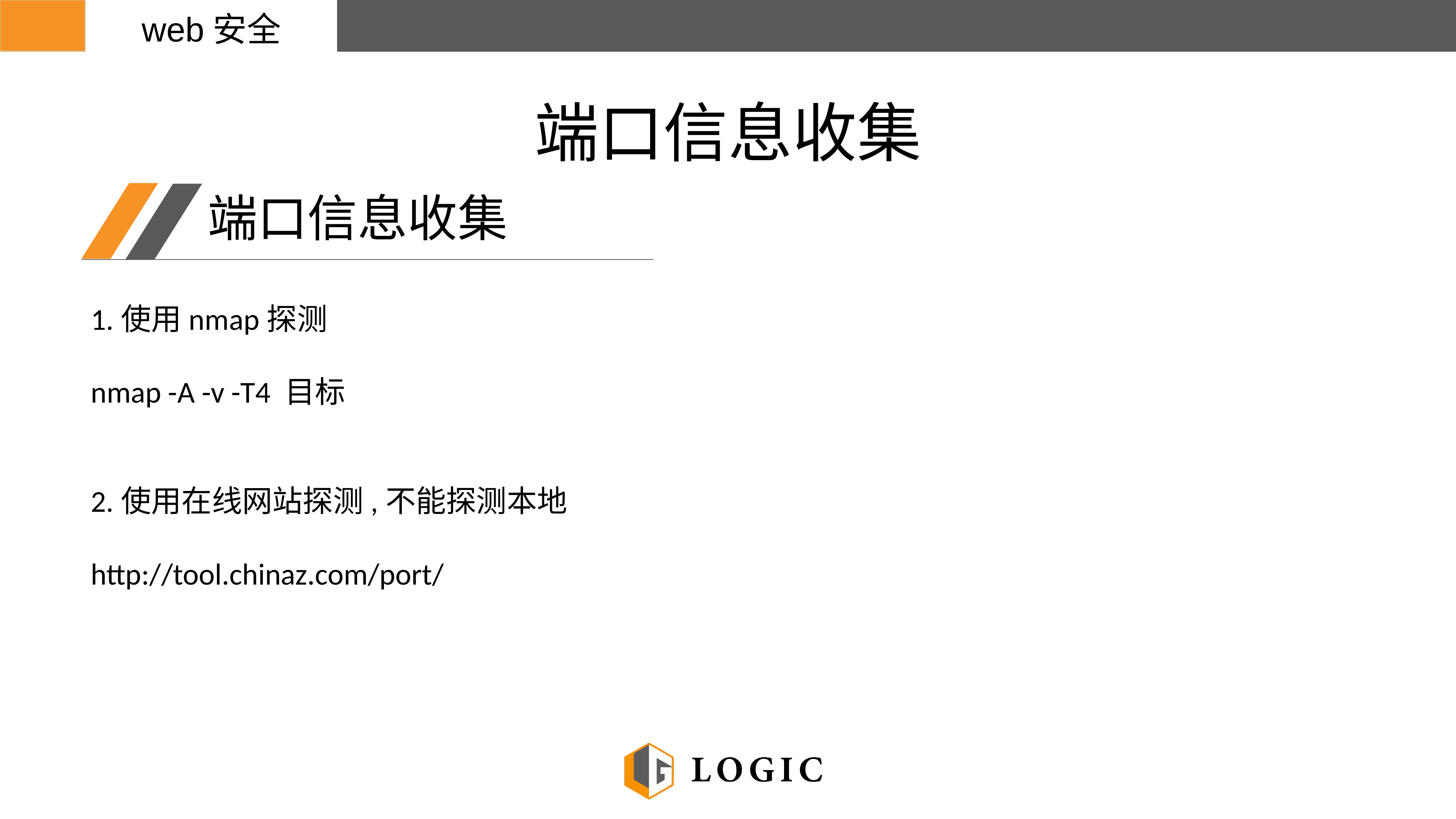

web安全
端口信息收集

端口信息收集
1.使用nmap探测

nmap -A -v -T4 目标

2.使用在线网站探测,不能探测本地

http://tool.chinaz.com/port/